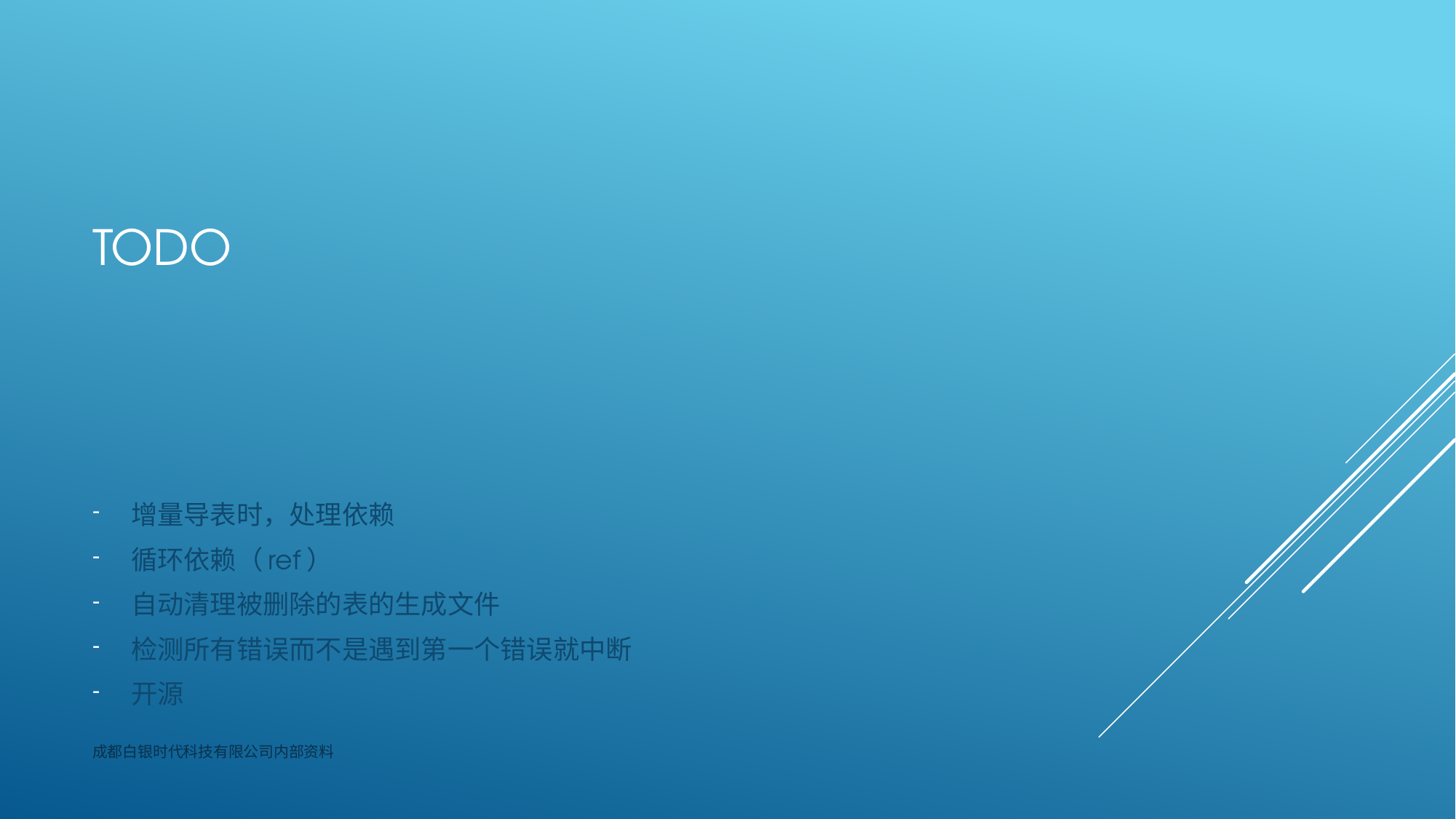

# TODO
增量导表时，处理依赖
循环依赖（ref）
自动清理被删除的表的生成文件
检测所有错误而不是遇到第一个错误就中断
开源
成都白银时代科技有限公司内部资料